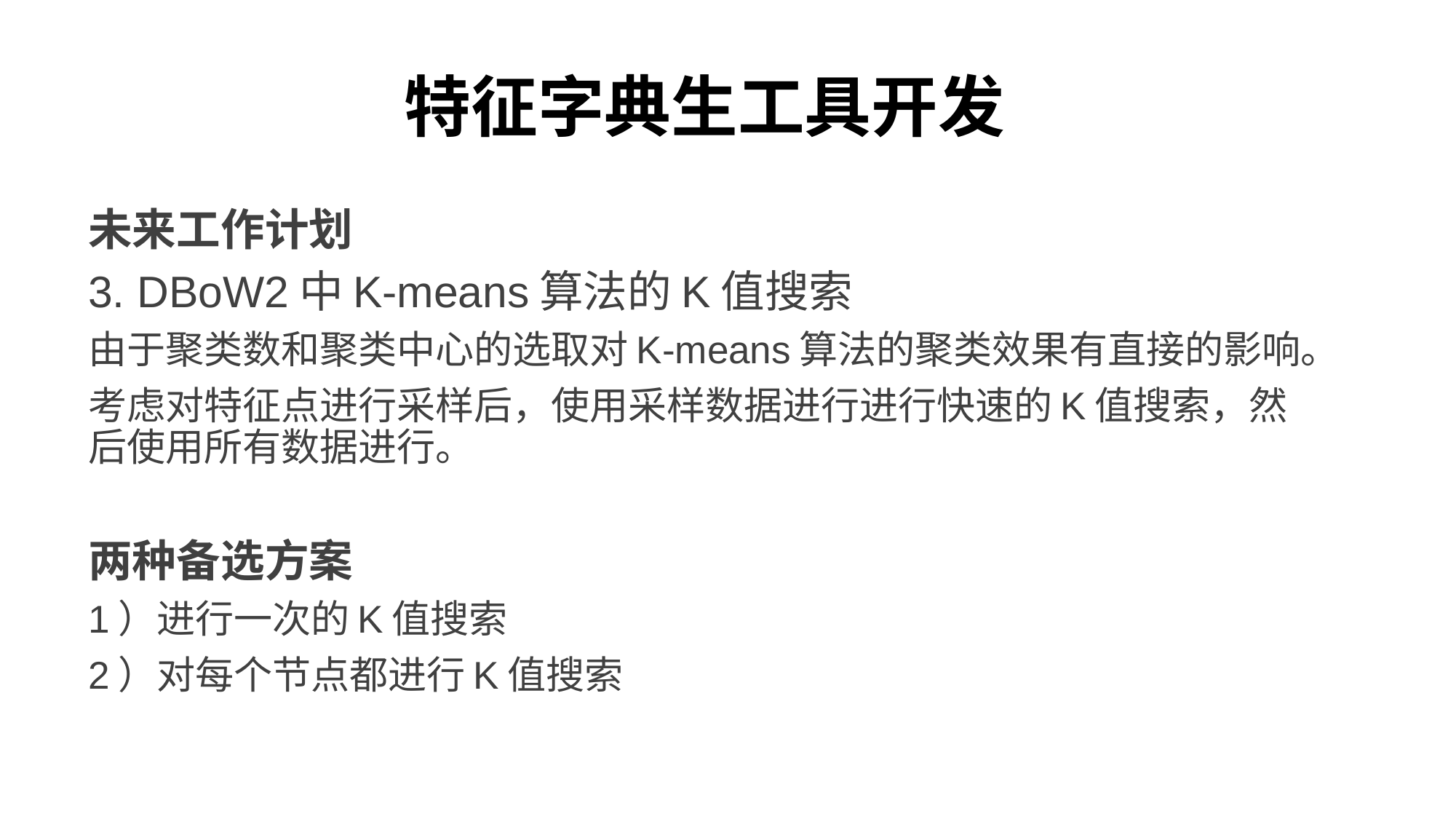

# 特征字典生工具开发
未来工作计划
3. DBoW2中K-means算法的K值搜索
由于聚类数和聚类中心的选取对K-means算法的聚类效果有直接的影响。
考虑对特征点进行采样后，使用采样数据进行进行快速的K值搜索，然后使用所有数据进行。

两种备选方案
1）进行一次的K值搜索
2）对每个节点都进行K值搜索